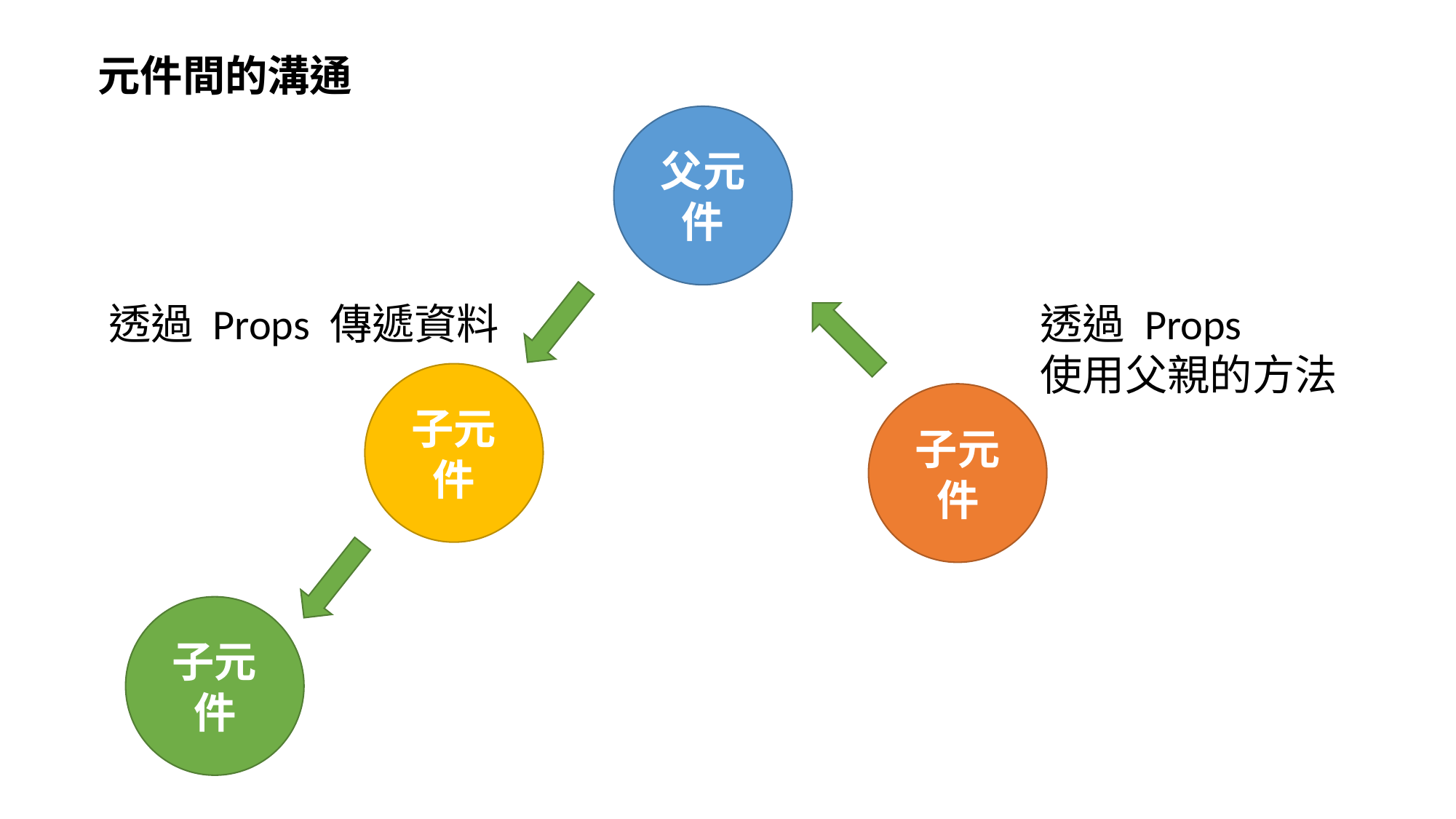

元件間的溝通
父元件
透過 Props 傳遞資料
透過 Props
使用父親的方法

子元件
子元件

子元件